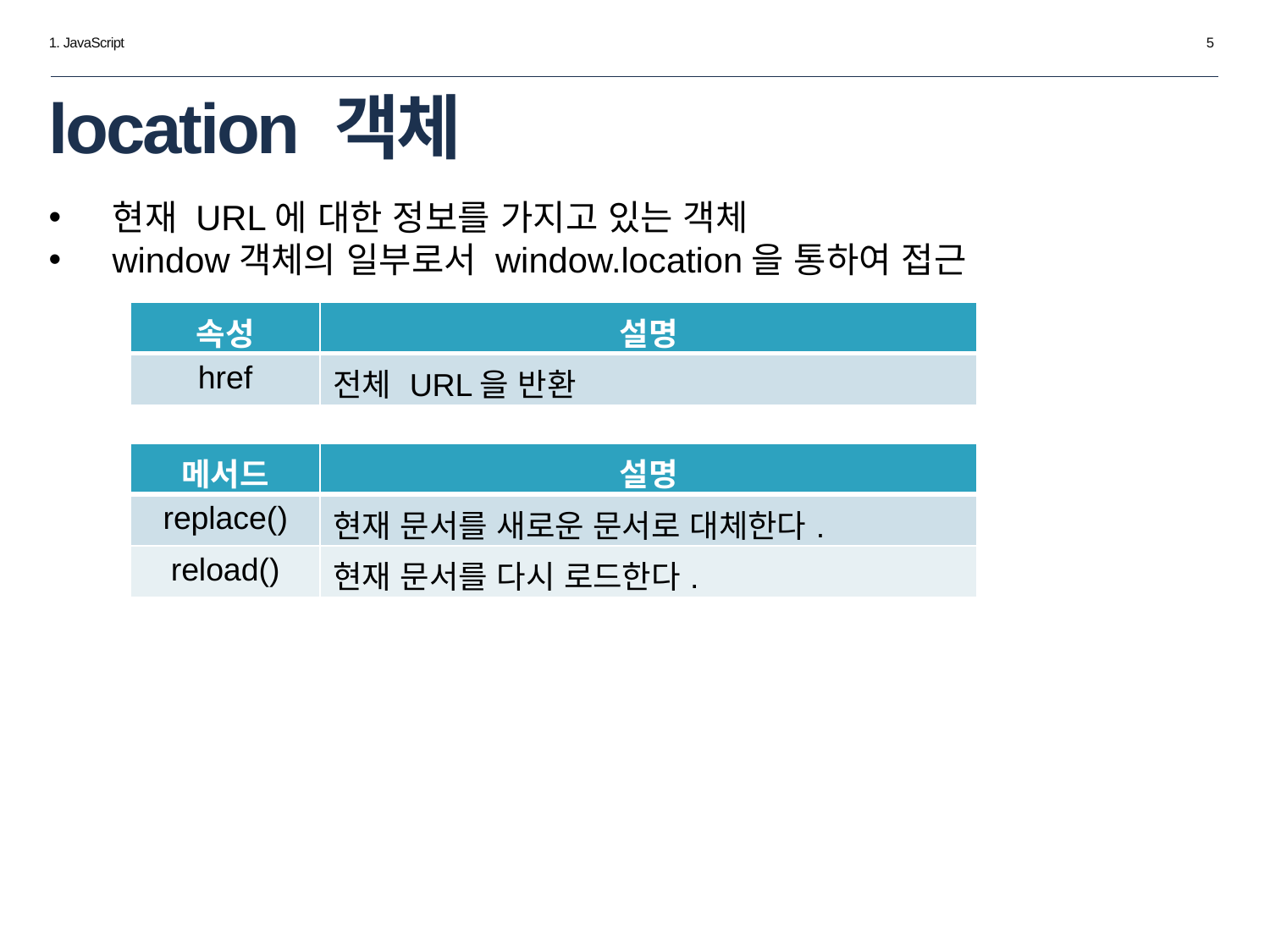

1. JavaScript
5
# location 객체
현재 URL에 대한 정보를 가지고 있는 객체
window객체의 일부로서 window.location을 통하여 접근

| 속성 | 설명 |
| --- | --- |
| href | 전체 URL을 반환 |
| 메서드 | 설명 |
| --- | --- |
| replace() | 현재 문서를 새로운 문서로 대체한다. |
| reload() | 현재 문서를 다시 로드한다. |